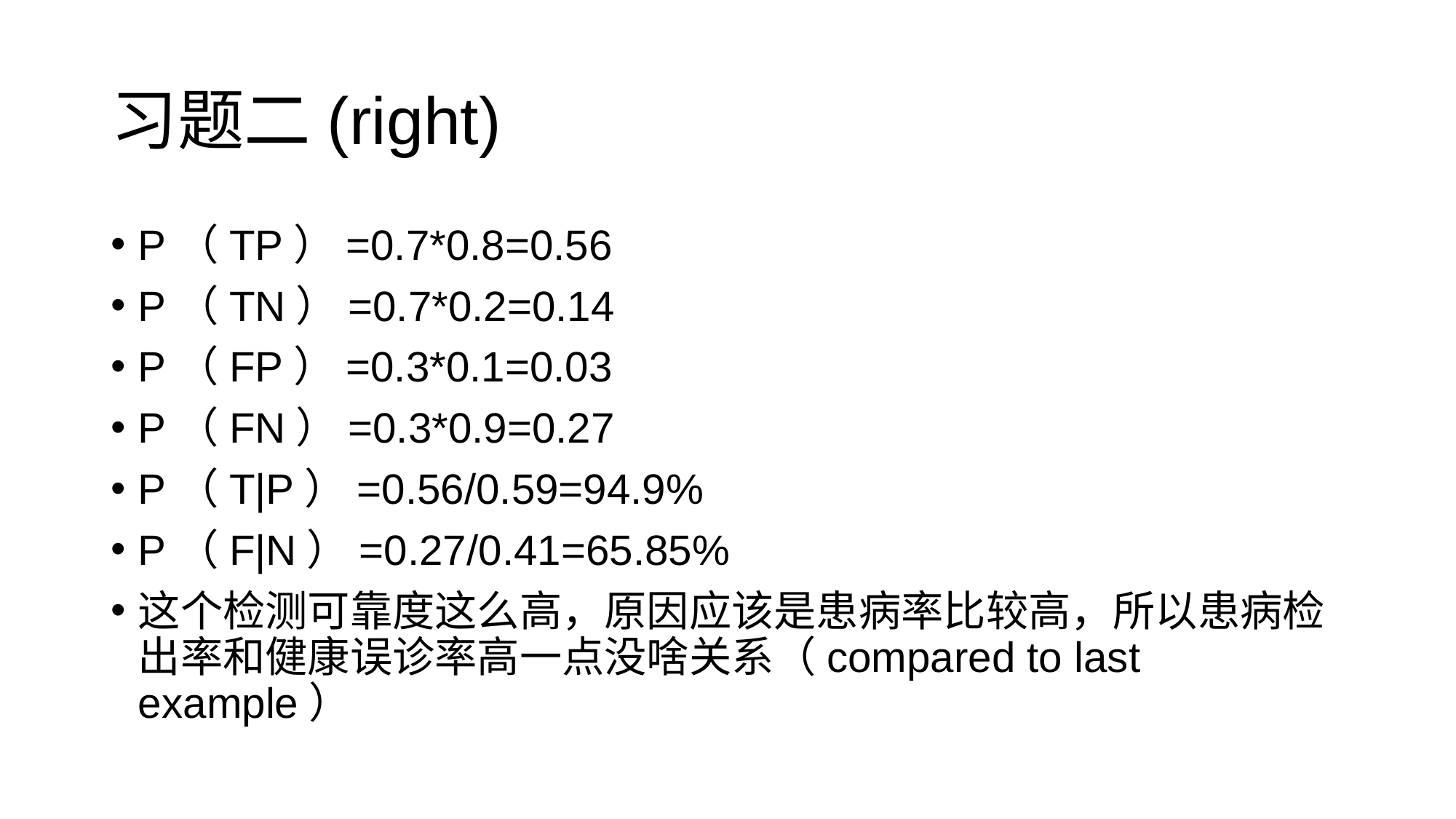

# 习题二(right)
P（TP）=0.7*0.8=0.56
P（TN）=0.7*0.2=0.14
P（FP）=0.3*0.1=0.03
P（FN）=0.3*0.9=0.27
P（T|P）=0.56/0.59=94.9%
P（F|N）=0.27/0.41=65.85%
这个检测可靠度这么高，原因应该是患病率比较高，所以患病检出率和健康误诊率高一点没啥关系（compared to last example）